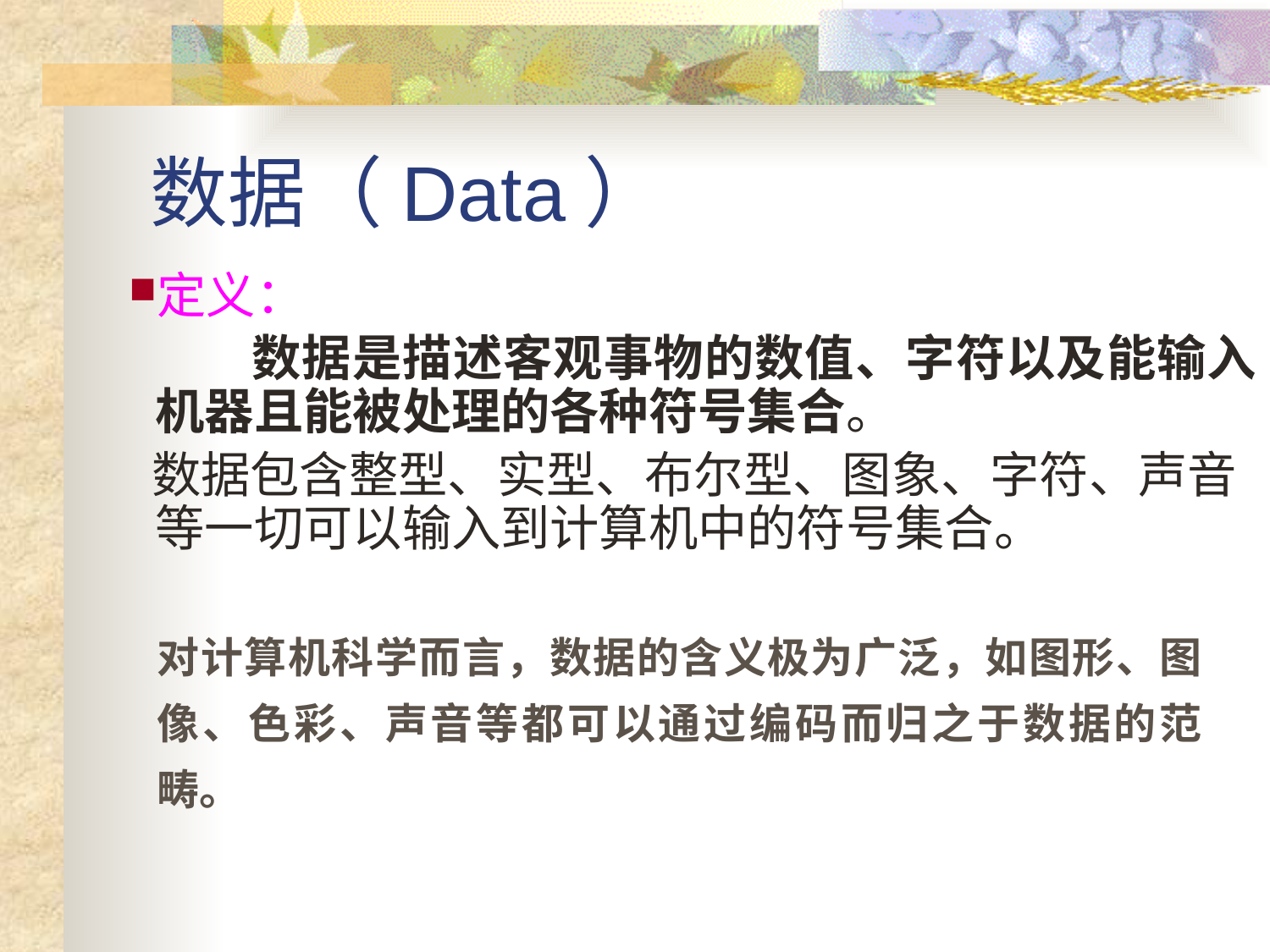

# 数据（Data）
定义：
         数据是描述客观事物的数值、字符以及能输入机器且能被处理的各种符号集合。
 数据包含整型、实型、布尔型、图象、字符、声音等一切可以输入到计算机中的符号集合。
对计算机科学而言，数据的含义极为广泛，如图形、图像、色彩、声音等都可以通过编码而归之于数据的范畴。